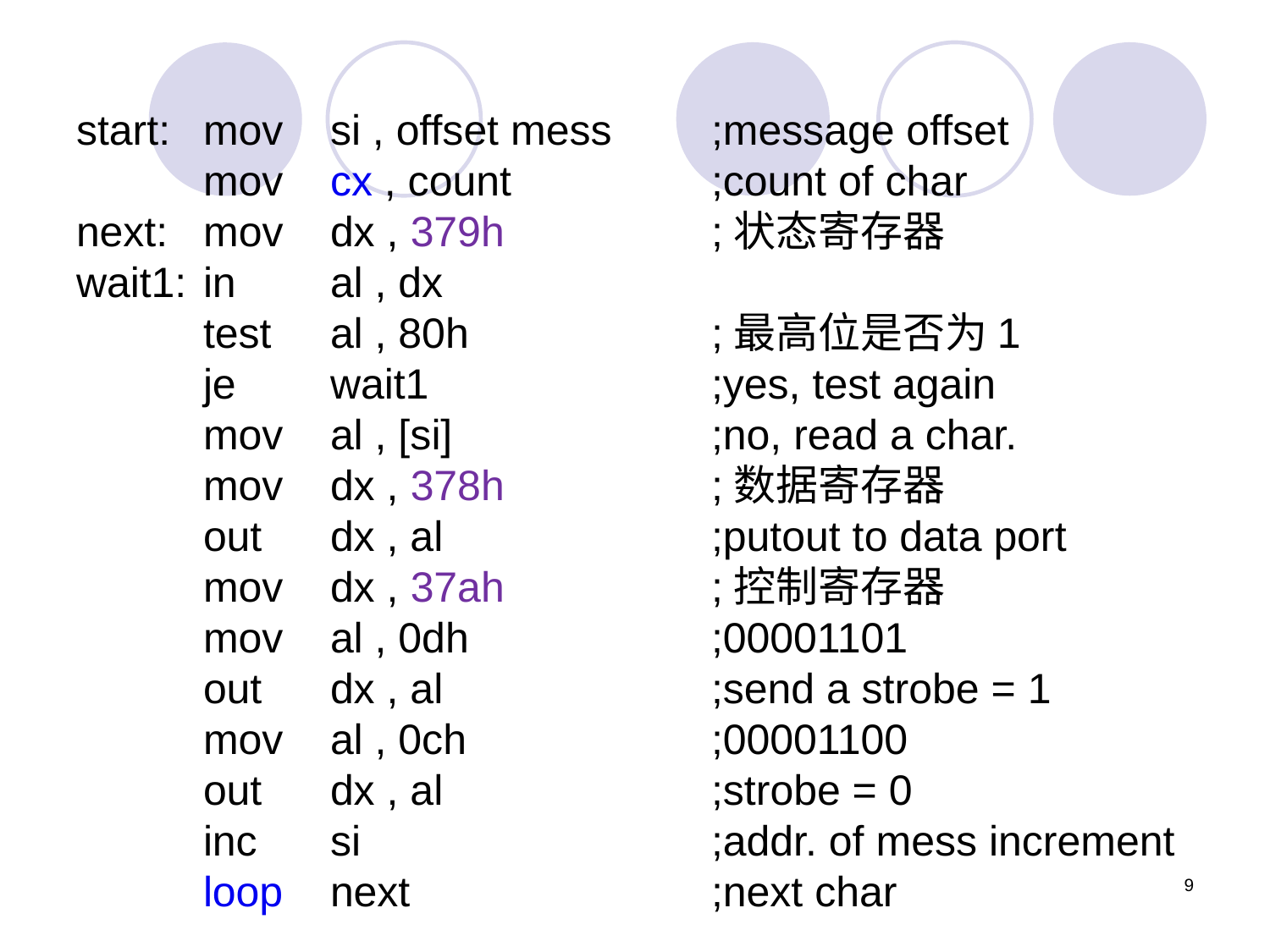

start:	mov   	si , offset mess	;message offset
        	mov  	cx , count         	;count of char
next:   mov  	dx , 379h   		;状态寄存器
wait1: 	in      	al , dx
        	test    	al , 80h              	;最高位是否为1
       	je      	wait1                       	;yes, test again
        	mov   	al , [si]              	;no, read a char.
        	mov   	dx , 378h        	;数据寄存器
        	out     	dx , al                      	;putout to data port
        	mov  	dx , 37ah          	;控制寄存器
        	mov  	al , 0dh                	;00001101
        	out     	dx , al                   	;send a strobe = 1
        	mov  	al , 0ch                	;00001100
        	out     	dx , al                    	;strobe = 0
        	inc     	si                             	;addr. of mess increment
        	loop  	next                 	;next char

9